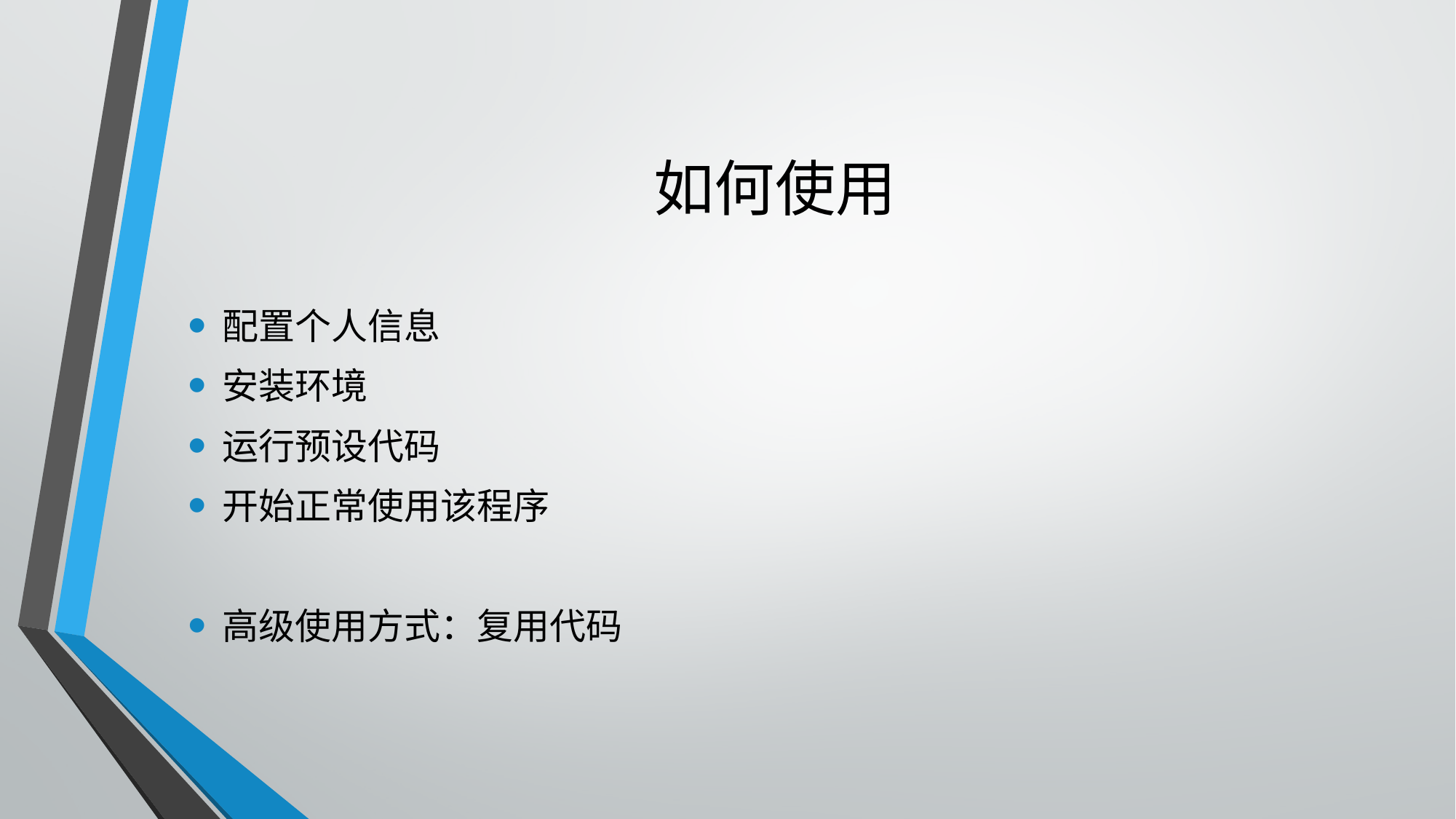

# 如何使用
配置个人信息
安装环境
运行预设代码
开始正常使用该程序

高级使用方式：复用代码